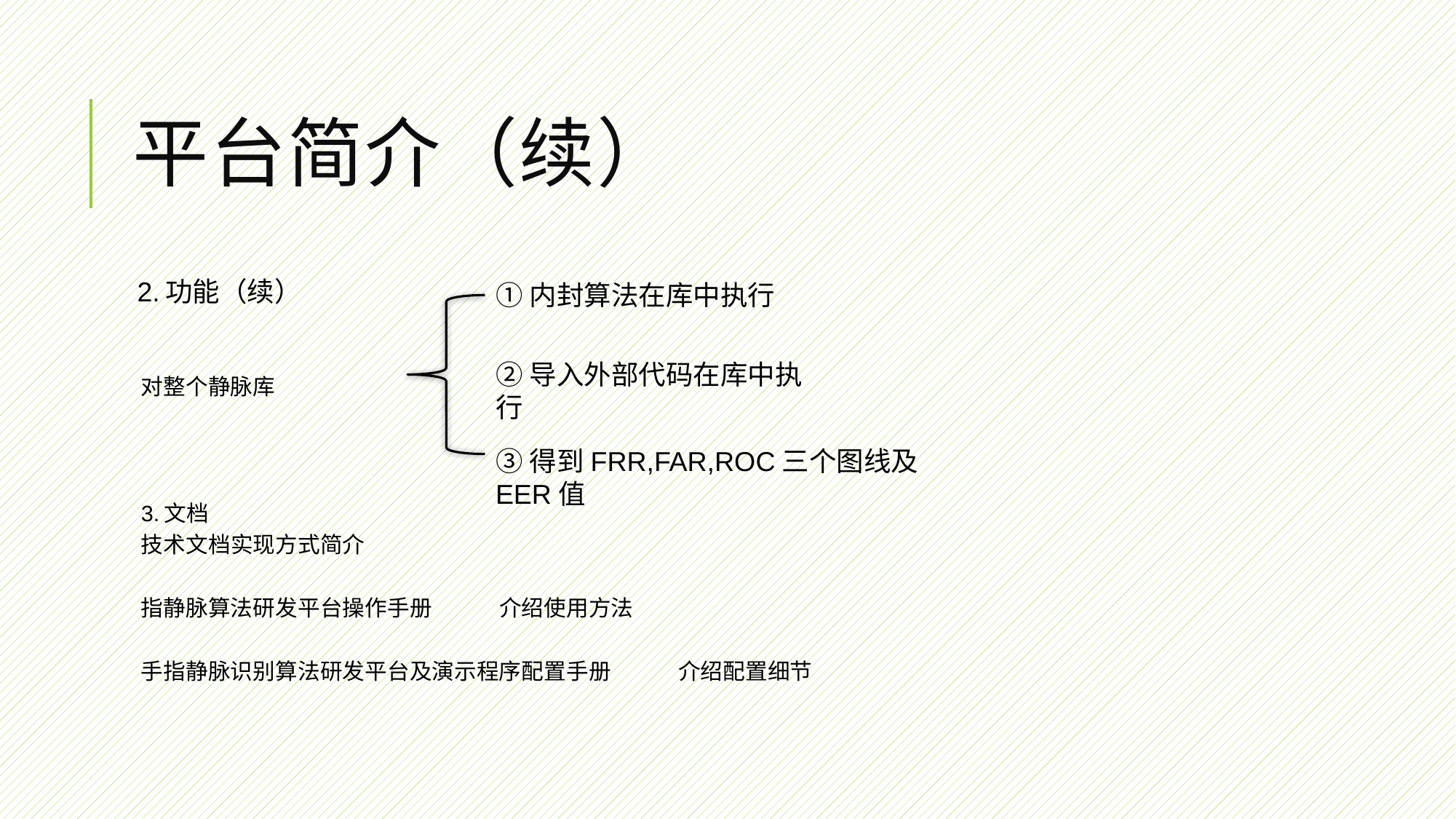

# 平台简介（续）
2.功能（续）

	对整个静脉库

3.文档
	技术文档						实现方式简介

	指静脉算法研发平台操作手册			介绍使用方法

	手指静脉识别算法研发平台及演示程序配置手册		介绍配置细节

①内封算法在库中执行

②导入外部代码在库中执行
③得到FRR,FAR,ROC三个图线及EER值